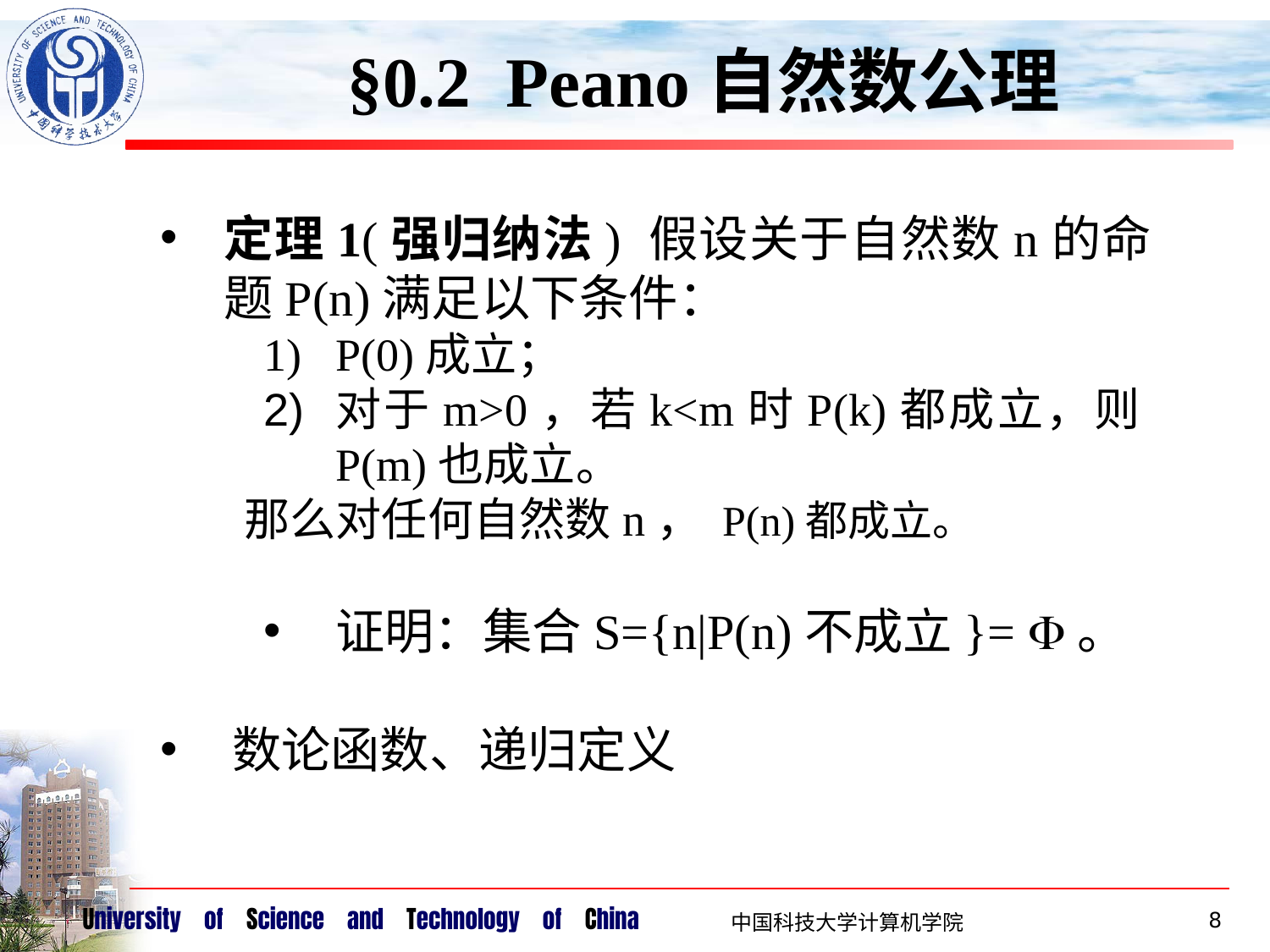

§0.2  Peano自然数公理
定理1(强归纳法) 假设关于自然数n的命题P(n)满足以下条件：
P(0)成立；
对于m>0，若k<m时P(k)都成立，则P(m)也成立。
       那么对任何自然数n， P(n)都成立。

证明：集合S={n|P(n)不成立}= Φ。

数论函数、递归定义